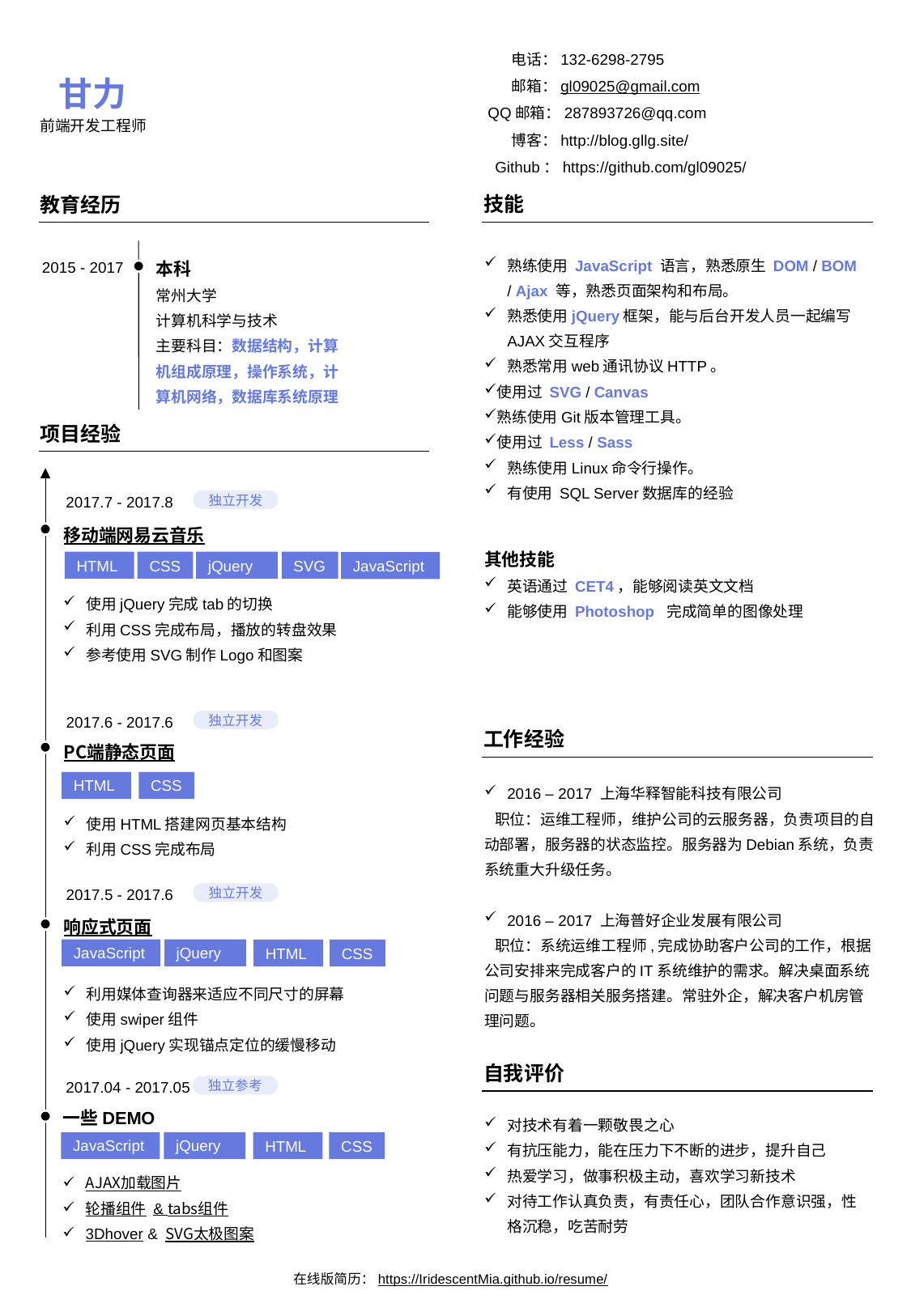

电话：132-6298-2795
       邮箱：gl09025@gmail.com
 QQ邮箱：287893726@qq.com
       博客：http://blog.gllg.site/
   Github：https://github.com/gl09025/
甘力
前端开发工程师
技能
教育经历

熟练使用 JavaScript 语言，熟悉原生 DOM / BOM / Ajax 等，熟悉页面架构和布局。
熟悉使用jQuery框架，能与后台开发人员一起编写AJAX交互程序
熟悉常用web通讯协议HTTP。
使用过 SVG / Canvas
熟练使用Git版本管理工具。
使用过 Less / Sass
熟练使用Linux命令行操作。
有使用 SQL Server数据库的经验

其他技能
英语通过 CET4，能够阅读英文文档
能够使用 Photoshop  完成简单的图像处理
本科
常州大学
计算机科学与技术
主要科目：数据结构，计算机组成原理，操作系统，计算机网络，数据库系统原理
2015 - 2017

项目经验
2017.7 - 2017.8
移动端网易云音乐
HTML
jQuery
SVG
使用jQuery完成tab的切换
利用CSS完成布局，播放的转盘效果
参考使用SVG制作Logo和图案
CSS
独立开发

CSS
JavaScript
2017.6 - 2017.6
独立开发
工作经验
PC端静态页面

2016 – 2017 上海华释智能科技有限公司
  职位：运维工程师，维护公司的云服务器，负责项目的自动部署，服务器的状态监控。服务器为Debian系统，负责系统重大升级任务。

2016 – 2017 上海普好企业发展有限公司
  职位：系统运维工程师,完成协助客户公司的工作，根据公司安排来完成客户的IT系统维护的需求。解决桌面系统问题与服务器相关服务搭建。常驻外企，解决客户机房管理问题。
HTML
使用HTML搭建网页基本结构
利用CSS完成布局
2017.5 - 2017.6

独立开发
响应式页面
利用媒体查询器来适应不同尺寸的屏幕
使用swiper组件
使用jQuery实现锚点定位的缓慢移动
JavaScript
jQuery
HTML
CSS

自我评价
2017.04 - 2017.05

独立参考
一些DEMO
AJAX加载图片
轮播组件 & tabs组件
3Dhover & SVG太极图案
JavaScript
jQuery
HTML
CSS
对技术有着一颗敬畏之心
有抗压能力，能在压力下不断的进步，提升自己
热爱学习，做事积极主动，喜欢学习新技术
对待工作认真负责，有责任心，团队合作意识强，性格沉稳，吃苦耐劳

在线版简历：https://IridescentMia.github.io/resume/